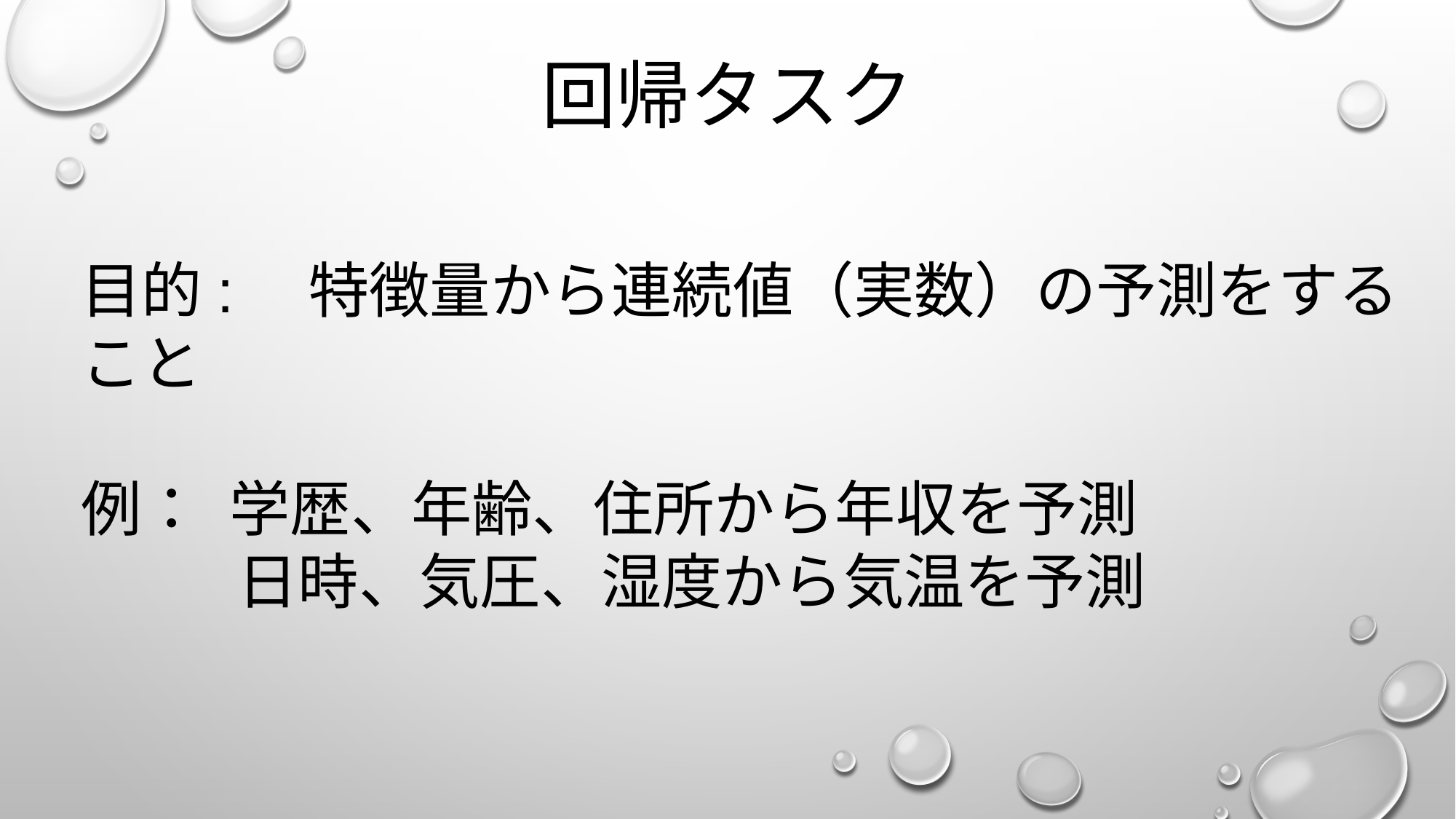

回帰タスク
目的:　特徴量から連続値（実数）の予測をすること

例：  学歴、年齢、住所から年収を予測
　　     日時、気圧、湿度から気温を予測